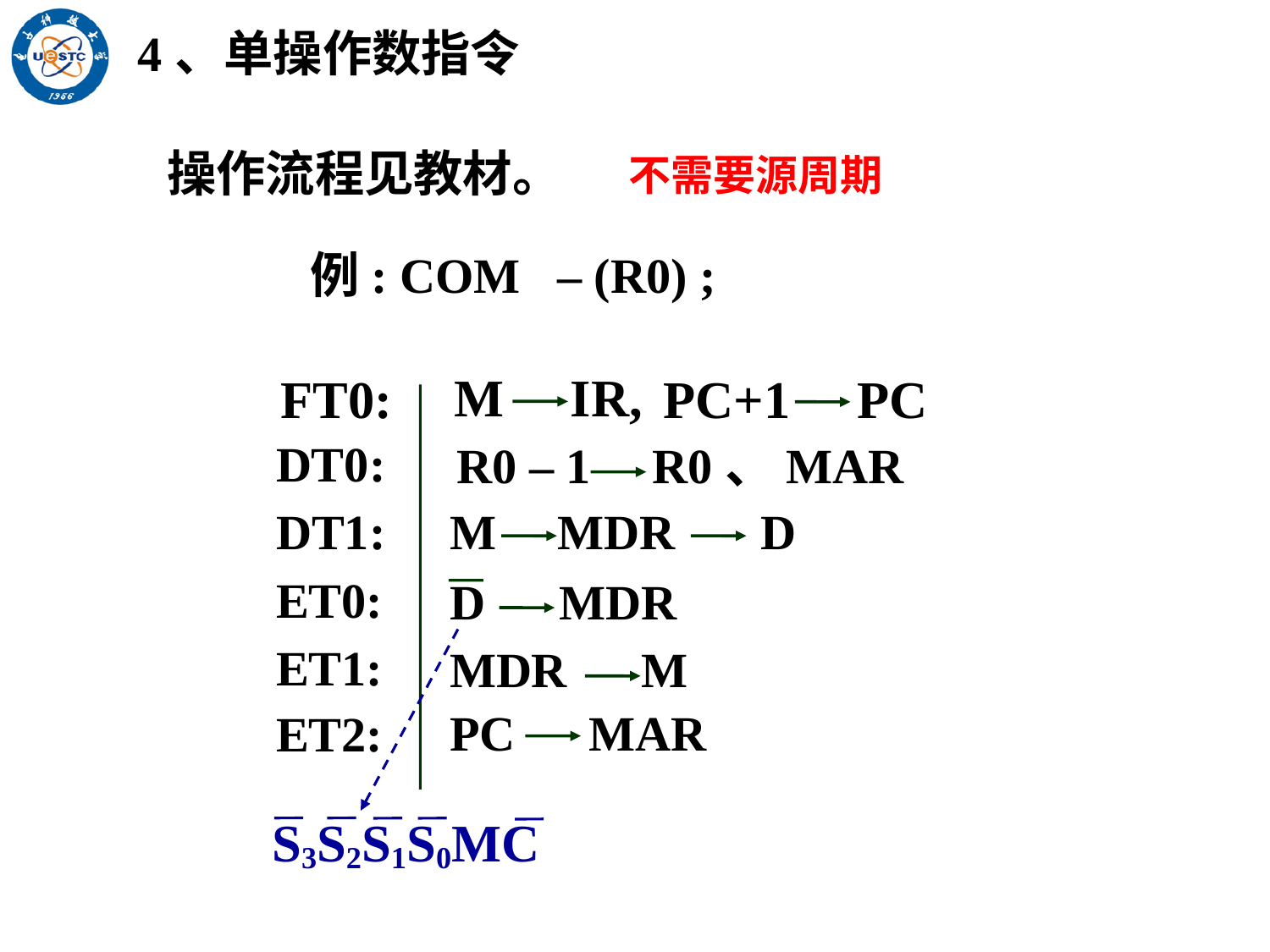

4、单操作数指令
操作流程见教材。
不需要源周期
例: COM   – (R0) ;
FT0:
M     IR,
PC+1     PC

DT0:
R0 – 1     R0
、MAR

DT1:
M     MDR       D

ET0:
D      MDR

ET1:
MDR      M

ET2:
PC      MAR

S3S2S1S0MC